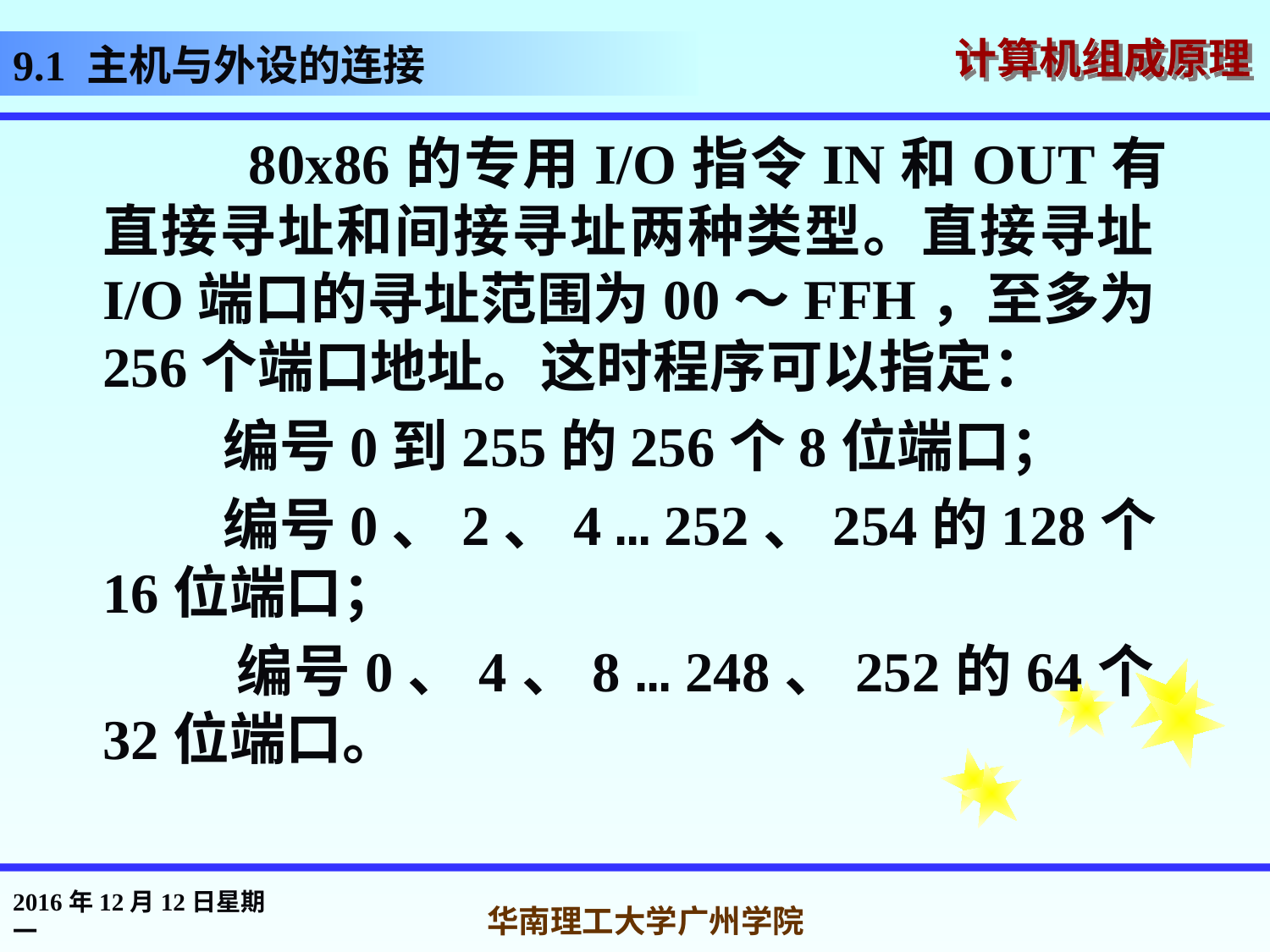

# 9.1 主机与外设的连接
            80x86的专用I/O指令IN和OUT有直接寻址和间接寻址两种类型。直接寻址I/O端口的寻址范围为00～FFH，至多为256个端口地址。这时程序可以指定：
            编号0到255的256个8位端口；
            编号0、2、4 … 252、254的128个16位端口；
            编号0、4、8 … 248、252的64个32位端口。
2016年12月12日星期一
华南理工大学广州学院